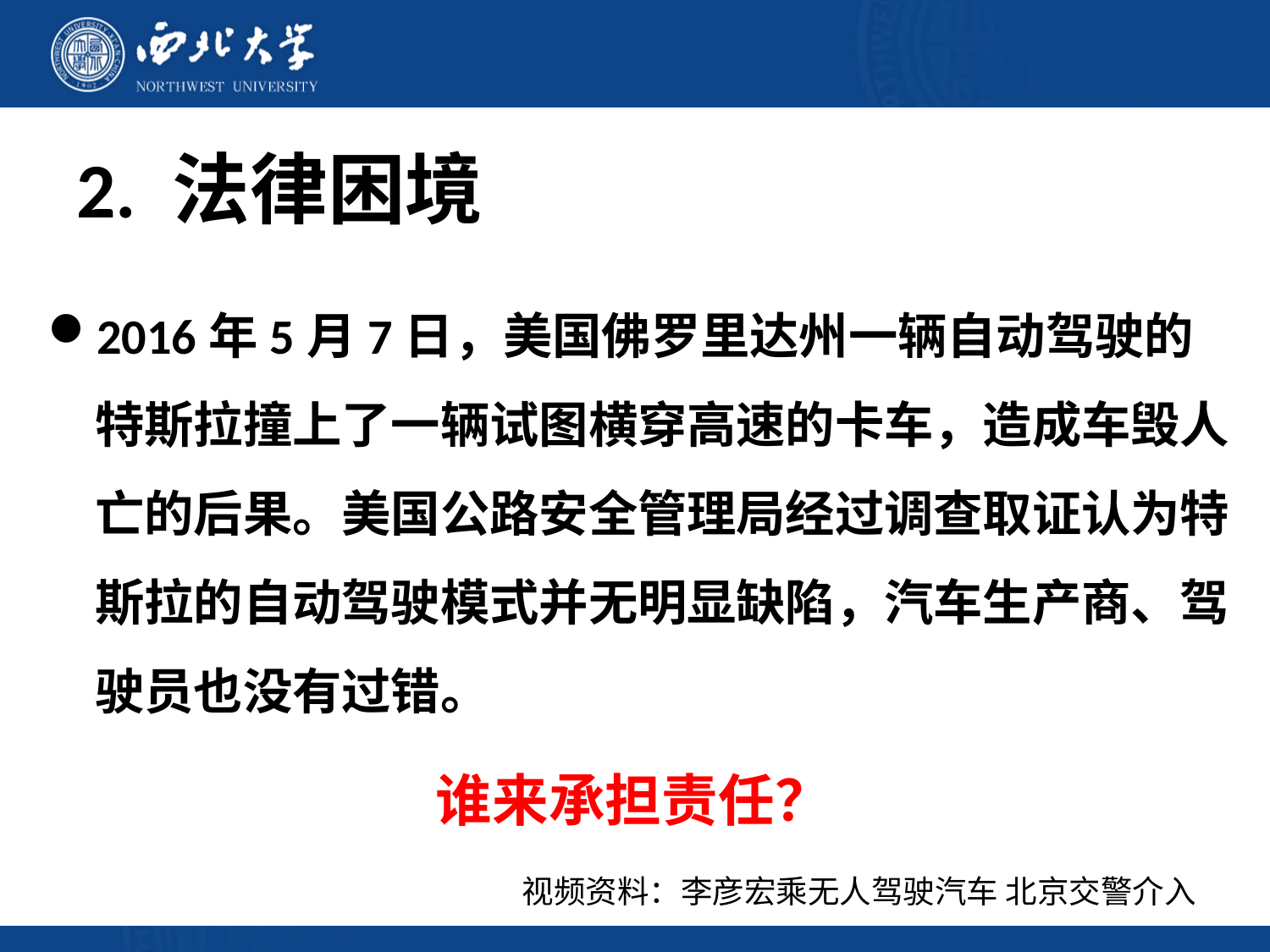

# 2. 法律困境
2016年5月7日，美国佛罗里达州一辆自动驾驶的特斯拉撞上了一辆试图横穿高速的卡车，造成车毁人亡的后果。美国公路安全管理局经过调查取证认为特斯拉的自动驾驶模式并无明显缺陷，汽车生产商、驾驶员也没有过错。
                             谁来承担责任？
视频资料：李彦宏乘无人驾驶汽车 北京交警介入